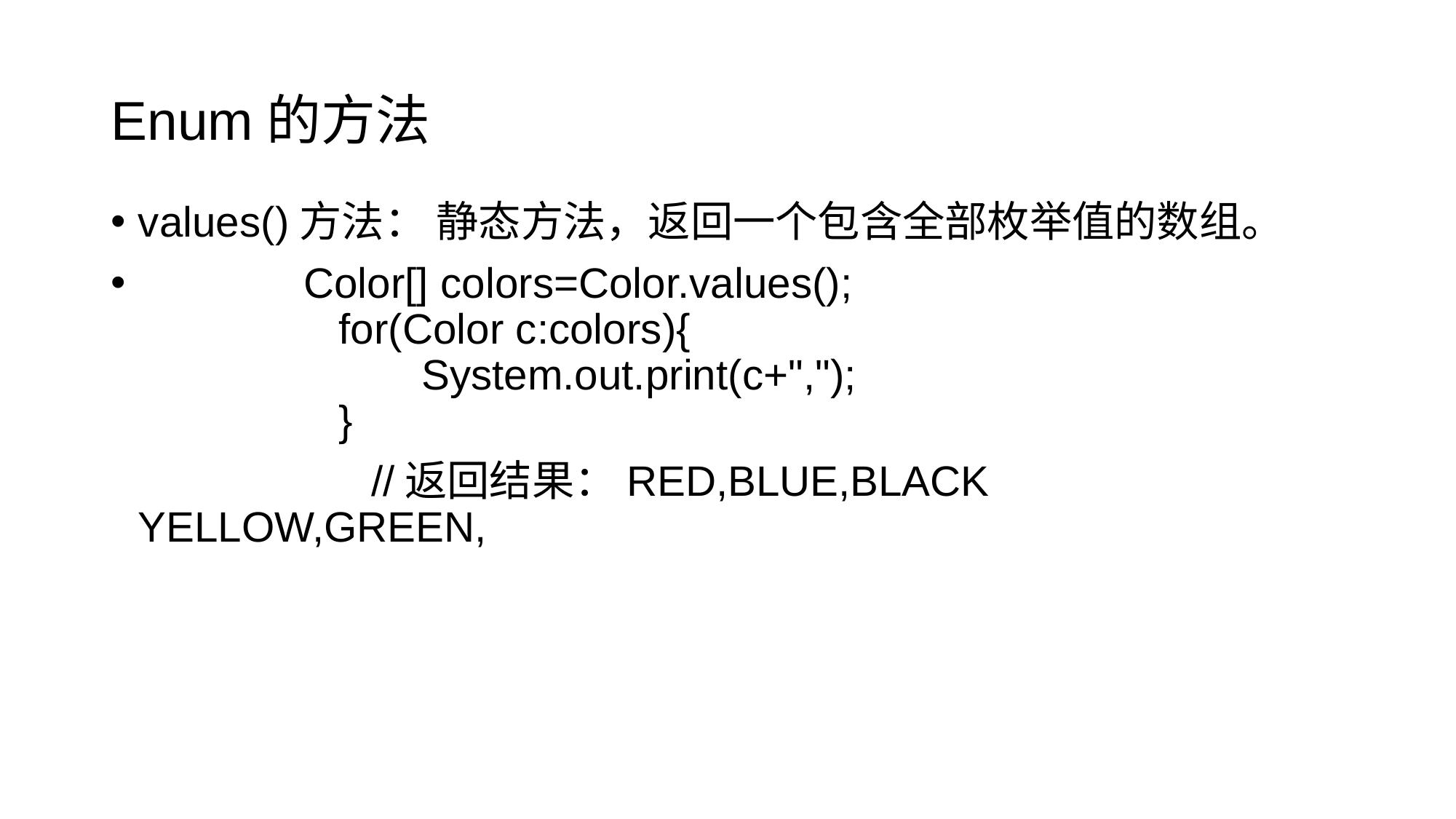

# Enum的方法
values()方法： 静态方法，返回一个包含全部枚举值的数组。
              Color[] colors=Color.values();
                 for(Color c:colors){
                        System.out.print(c+","); 
                 }
                      //返回结果：RED,BLUE,BLACK YELLOW,GREEN,